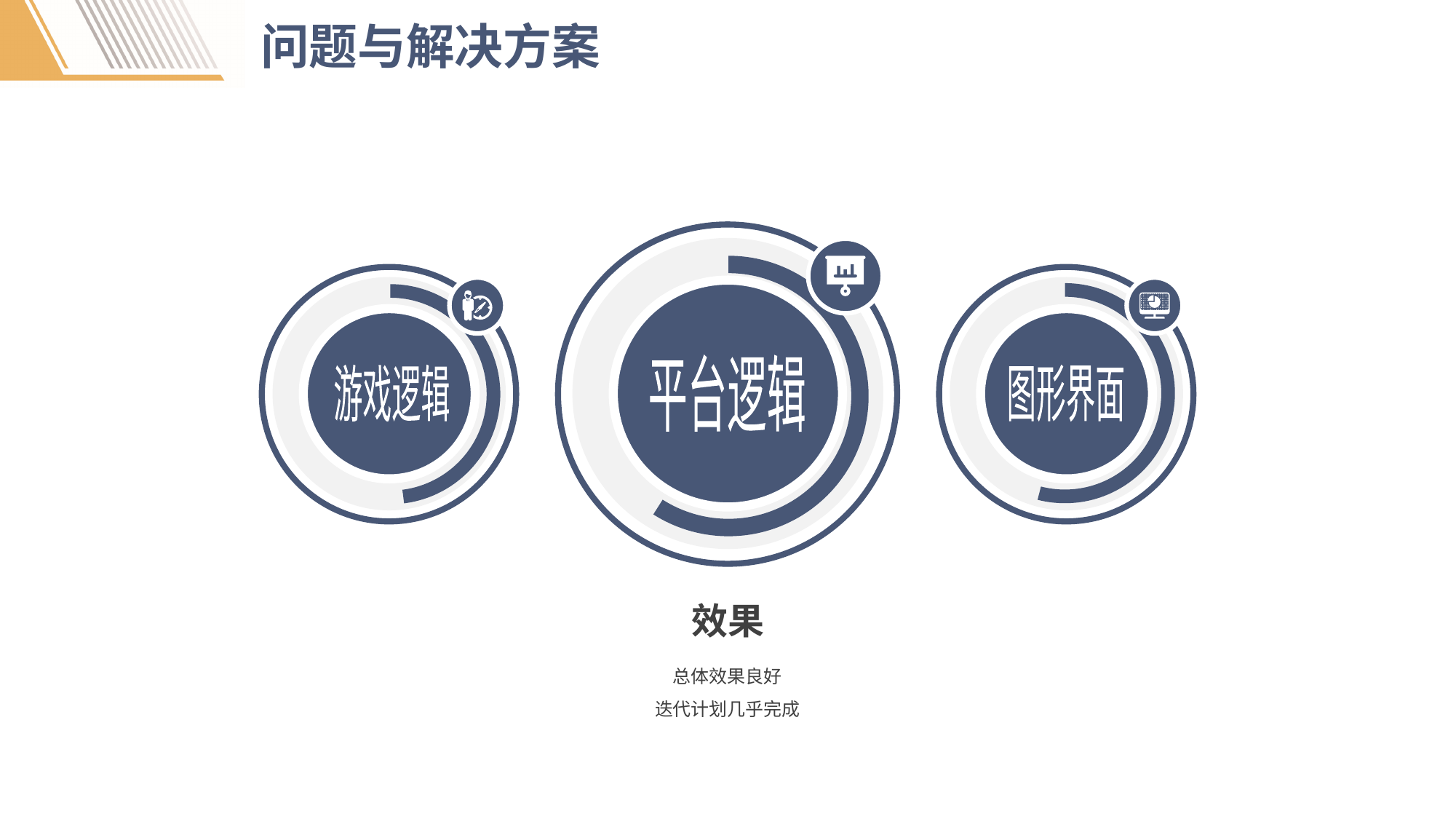

问题与解决方案

平台逻辑
游戏逻辑
图形界面
效果
总体效果良好
迭代计划几乎完成